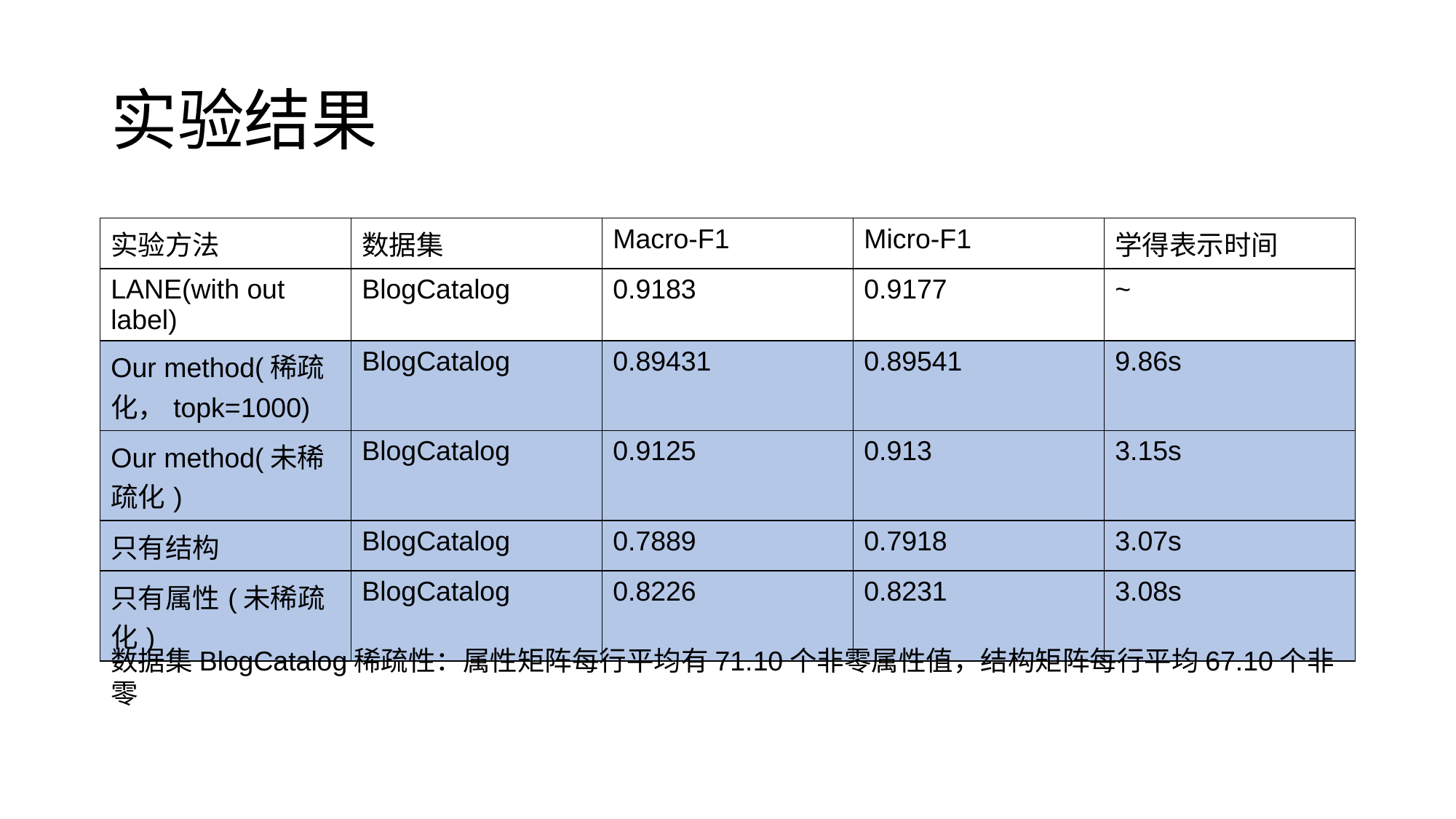

# 实验结果
| 实验方法 | 数据集 | Macro-F1 | Micro-F1 | 学得表示时间 |
| --- | --- | --- | --- | --- |
| LANE(with out label) | BlogCatalog | 0.9183 | 0.9177 | ~ |
| Our method(稀疏化，topk=1000) | BlogCatalog | 0.89431 | 0.89541 | 9.86s |
| Our method(未稀疏化) | BlogCatalog | 0.9125 | 0.913 | 3.15s |
| 只有结构 | BlogCatalog | 0.7889 | 0.7918 | 3.07s |
| 只有属性(未稀疏化) | BlogCatalog | 0.8226 | 0.8231 | 3.08s |
数据集BlogCatalog稀疏性：属性矩阵每行平均有71.10个非零属性值，结构矩阵每行平均67.10个非零